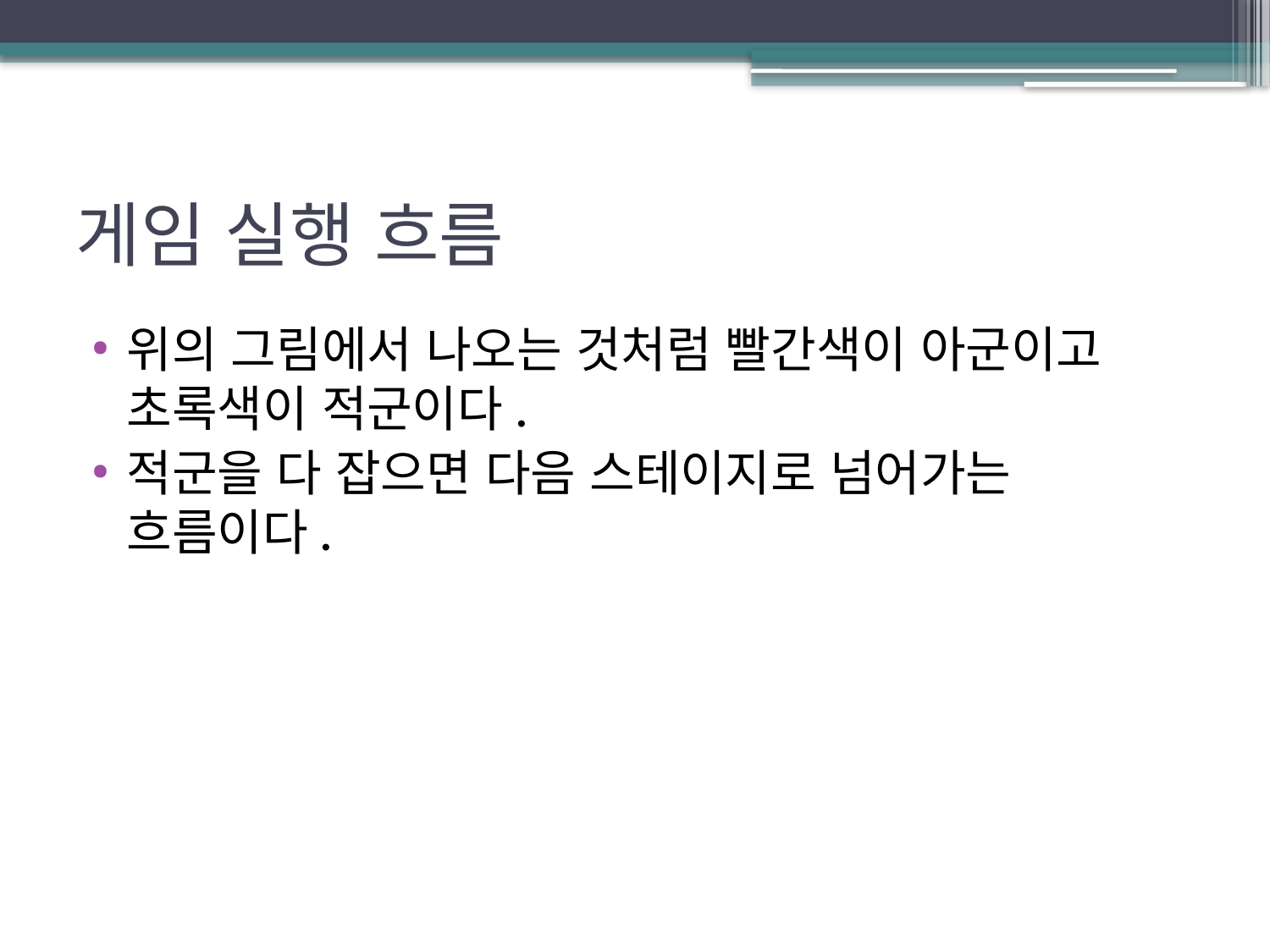

# 게임 실행 흐름
위의 그림에서 나오는 것처럼 빨간색이 아군이고 초록색이 적군이다.
적군을 다 잡으면 다음 스테이지로 넘어가는 흐름이다.